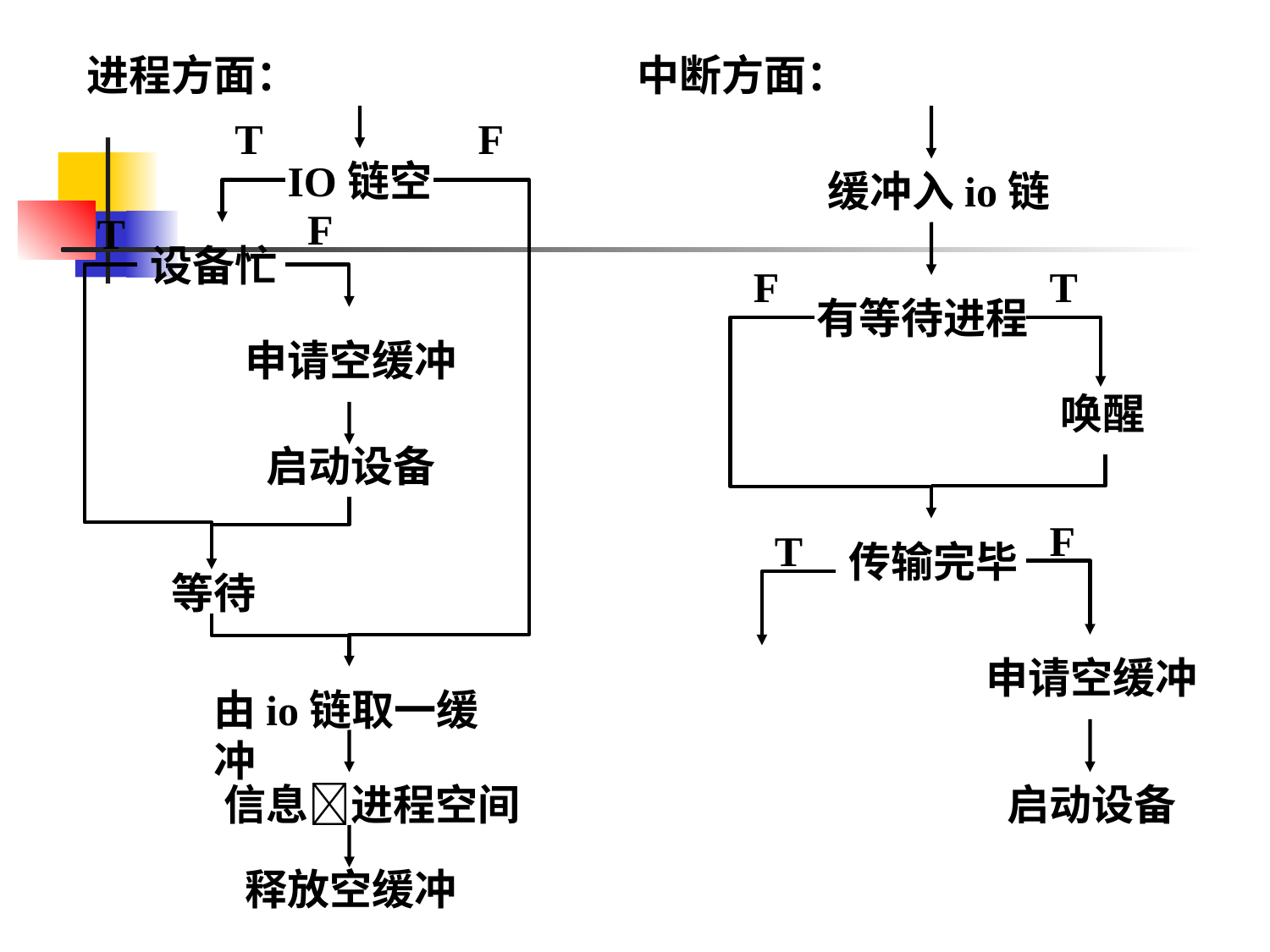

进程方面：
中断方面：
T

F

IO链空
缓冲入io链

F
T

设备忙
F
T

有等待进程

申请空缓冲
唤醒

启动设备

F
T
传输完毕
等待

申请空缓冲
由io链取一缓冲

信息⇒进程空间
启动设备

释放空缓冲